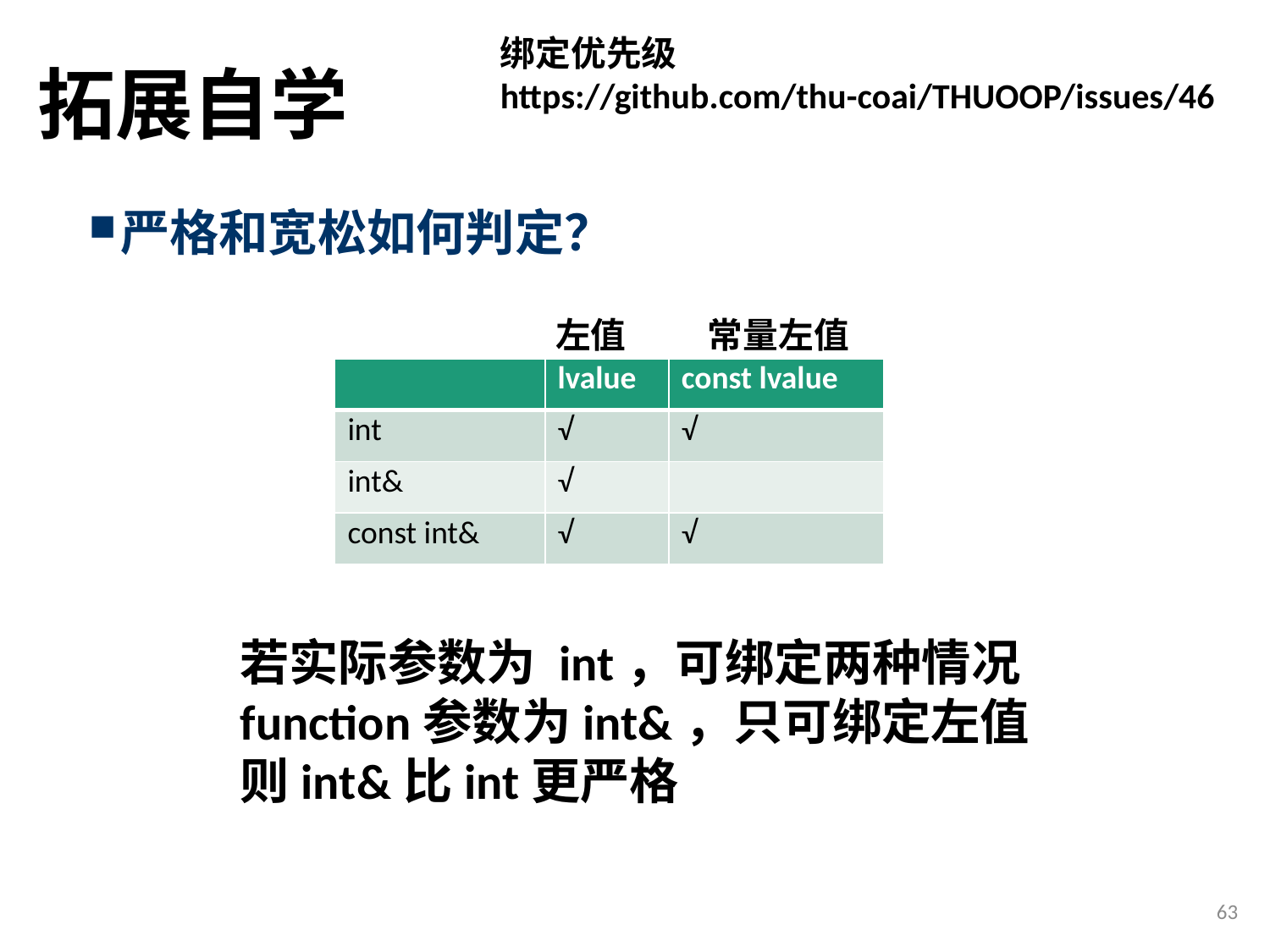

# 拓展自学
绑定优先级
https://github.com/thu-coai/THUOOP/issues/46
严格和宽松如何判定？
左值
常量左值
|  | lvalue | const lvalue |
| --- | --- | --- |
| int | √ | √ |
| int& | √ |  |
| const int& | √ | √ |
若实际参数为 int，可绑定两种情况
function参数为int&，只可绑定左值
则int&比int更严格
63